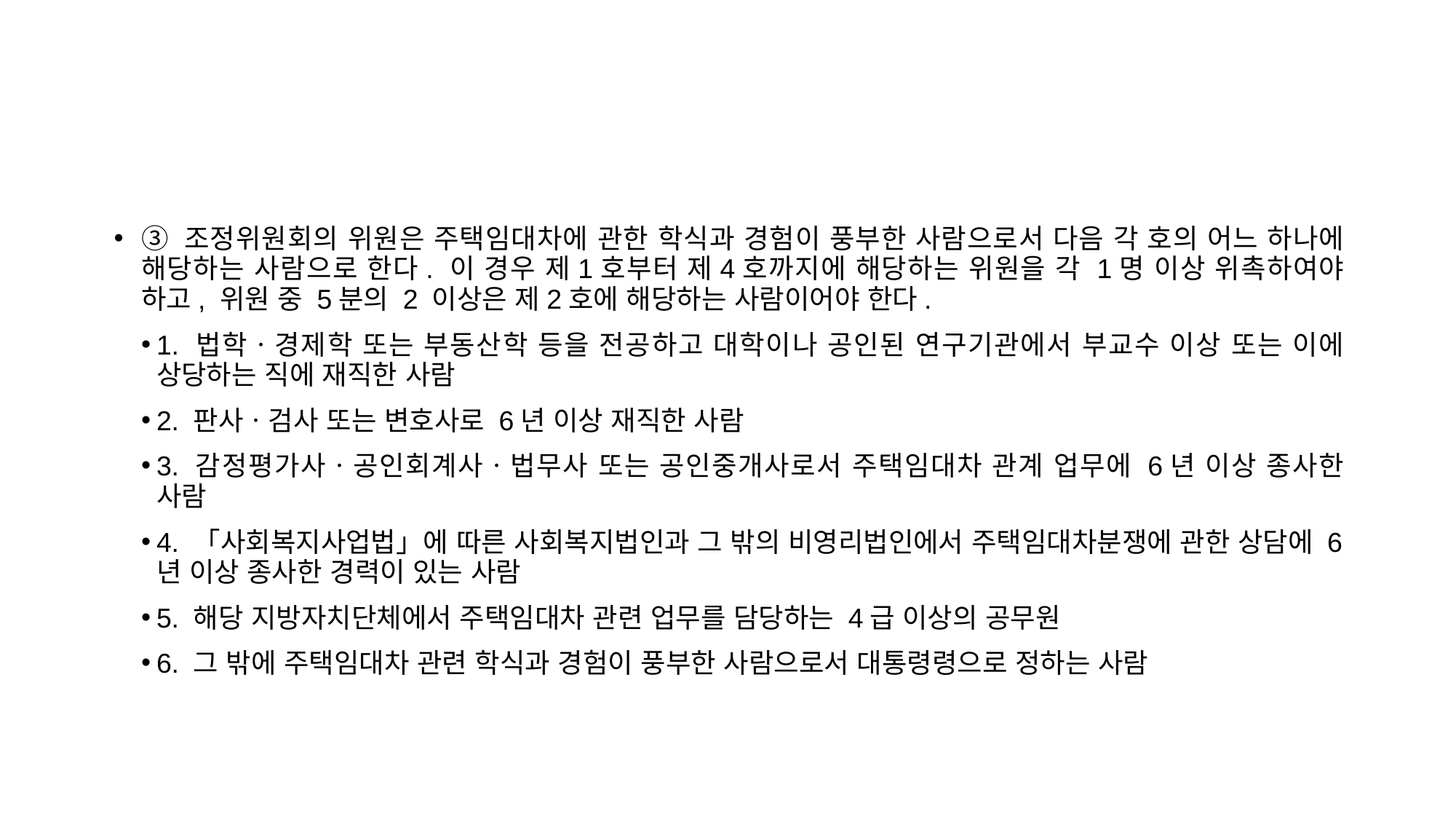

③ 조정위원회의 위원은 주택임대차에 관한 학식과 경험이 풍부한 사람으로서 다음 각 호의 어느 하나에 해당하는 사람으로 한다. 이 경우 제1호부터 제4호까지에 해당하는 위원을 각 1명 이상 위촉하여야 하고, 위원 중 5분의 2 이상은 제2호에 해당하는 사람이어야 한다.
1. 법학ㆍ경제학 또는 부동산학 등을 전공하고 대학이나 공인된 연구기관에서 부교수 이상 또는 이에 상당하는 직에 재직한 사람
2. 판사ㆍ검사 또는 변호사로 6년 이상 재직한 사람
3. 감정평가사ㆍ공인회계사ㆍ법무사 또는 공인중개사로서 주택임대차 관계 업무에 6년 이상 종사한 사람
4. 「사회복지사업법」에 따른 사회복지법인과 그 밖의 비영리법인에서 주택임대차분쟁에 관한 상담에 6년 이상 종사한 경력이 있는 사람
5. 해당 지방자치단체에서 주택임대차 관련 업무를 담당하는 4급 이상의 공무원
6. 그 밖에 주택임대차 관련 학식과 경험이 풍부한 사람으로서 대통령령으로 정하는 사람